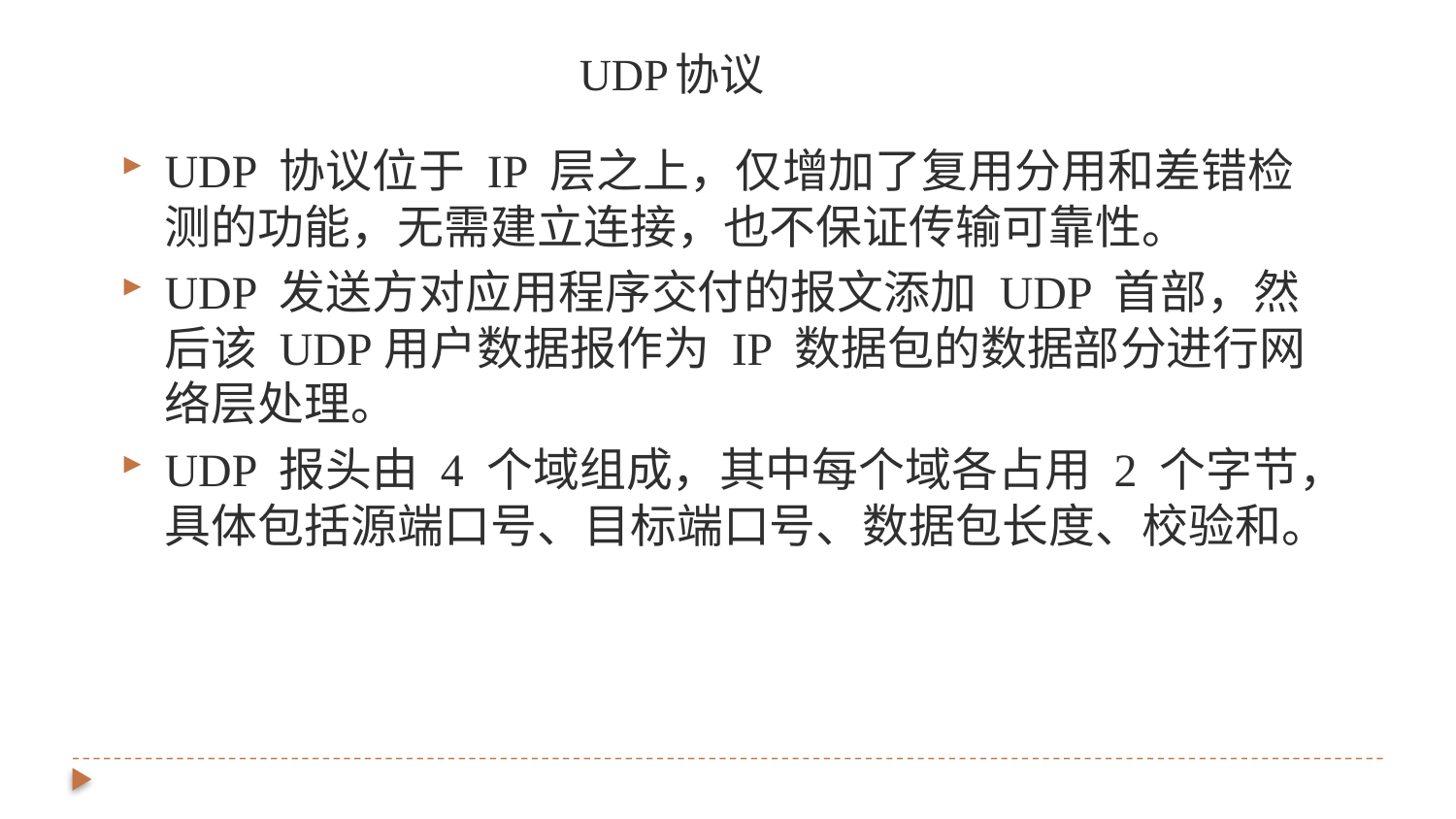

UDP协议
UDP 协议位于 IP 层之上，仅增加了复用分用和差错检测的功能，无需建立连接，也不保证传输可靠性。
UDP 发送方对应用程序交付的报文添加 UDP 首部，然后该 UDP用户数据报作为 IP 数据包的数据部分进行网络层处理。
UDP 报头由 4 个域组成，其中每个域各占用 2 个字节，具体包括源端口号、目标端口号、数据包长度、校验和。